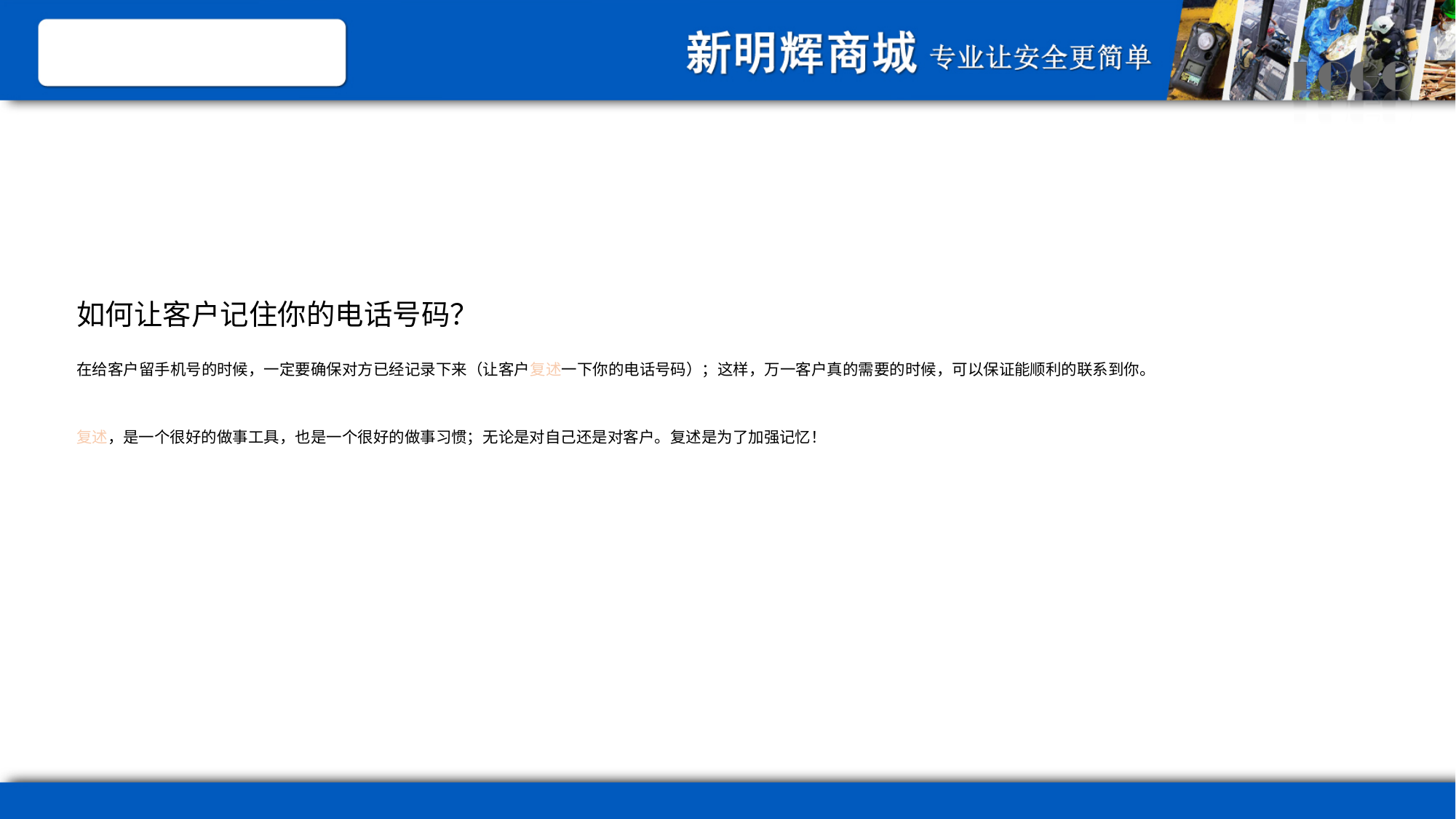

行业e
# 如何让客户记住你的电话号码？ 在给客户留手机号的时候，一定要确保对方已经记录下来（让客户复述一下你的电话号码）；这样，万一客户真的需要的时候，可以保证能顺利的联系到你。 复述，是一个很好的做事工具，也是一个很好的做事习惯；无论是对自己还是对客户。复述是为了加强记忆！